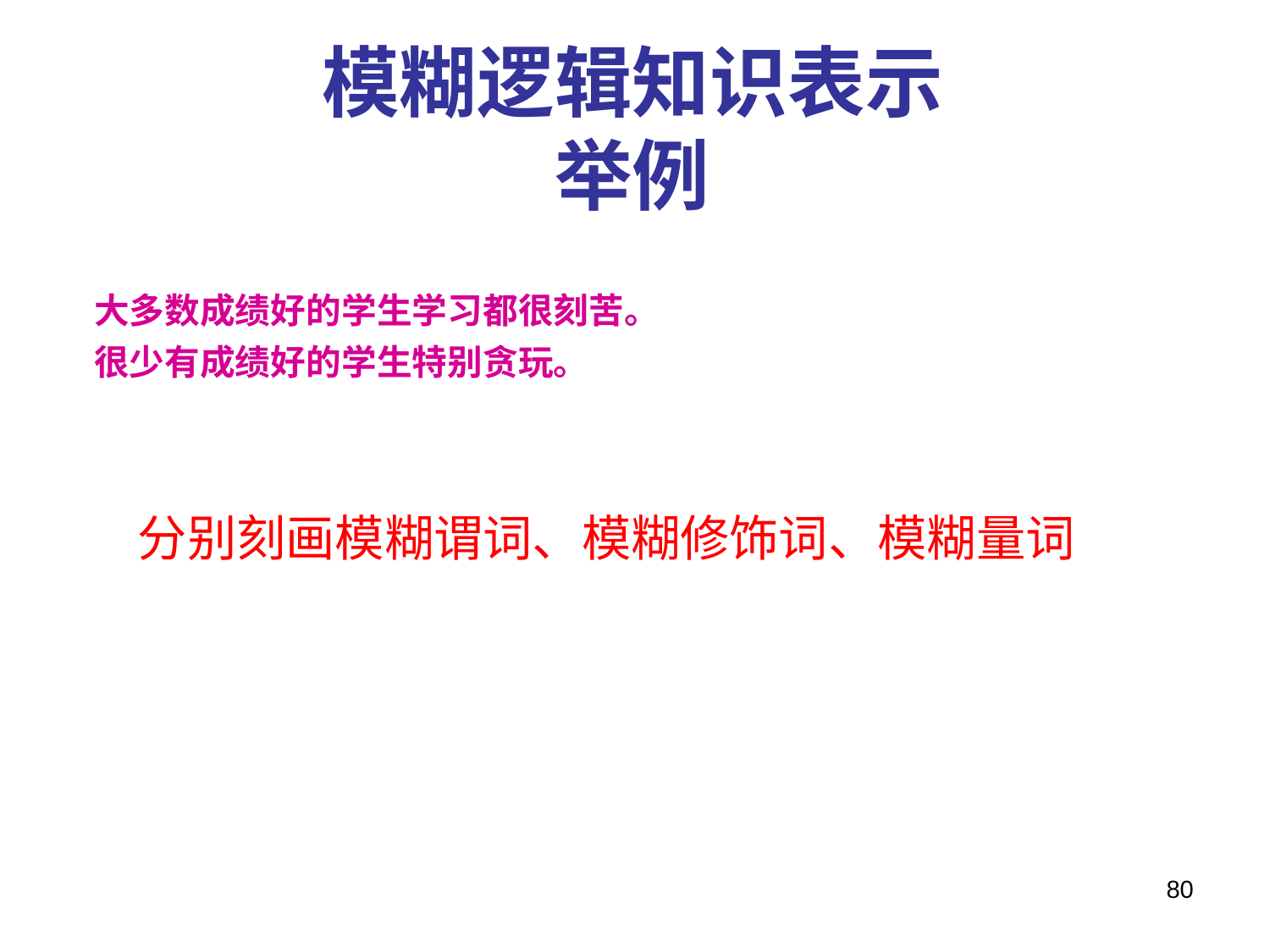

模糊逻辑知识表示
举例
      大多数成绩好的学生学习都很刻苦。
      很少有成绩好的学生特别贪玩。
分别刻画模糊谓词、模糊修饰词、模糊量词
80